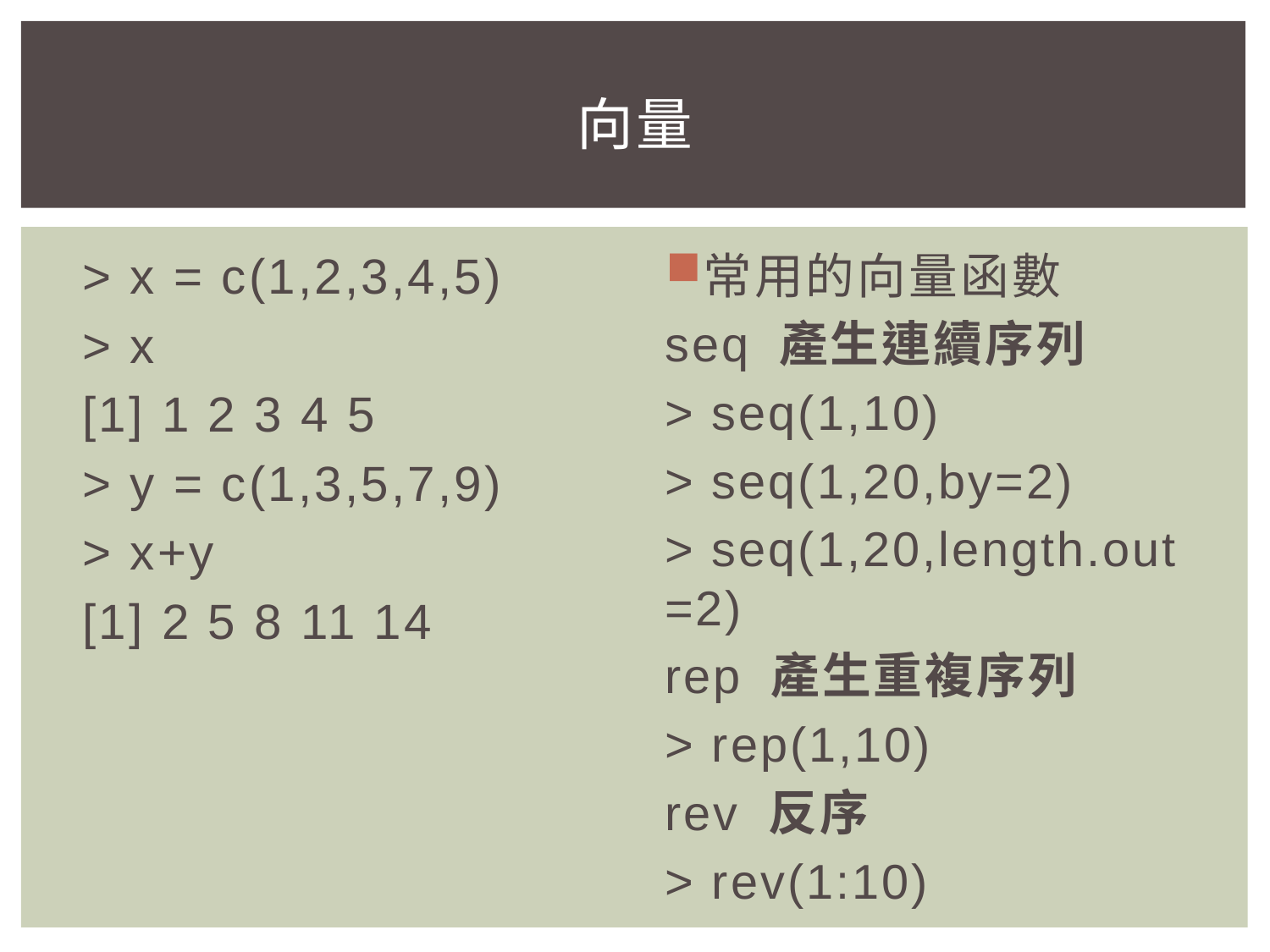

# 向量
常用的向量函數
seq 產生連續序列
> seq(1,10)
> seq(1,20,by=2)
> seq(1,20,length.out =2)
rep 產生重複序列
> rep(1,10)
rev 反序
> rev(1:10)
> x = c(1,2,3,4,5)
> x
[1] 1 2 3 4 5
> y = c(1,3,5,7,9)
> x+y
[1] 2 5 8 11 14